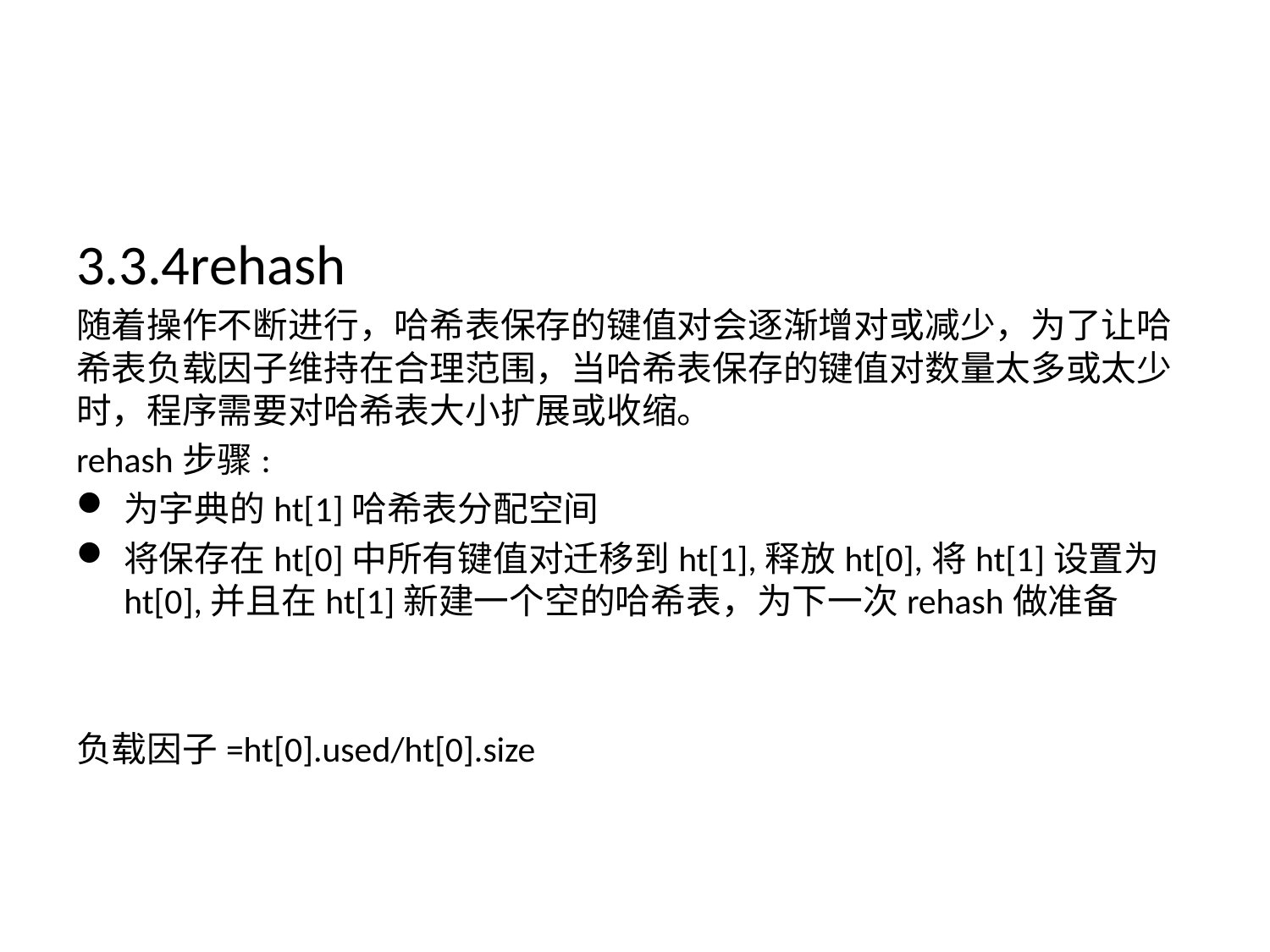

#
3.3.4rehash
随着操作不断进行，哈希表保存的键值对会逐渐增对或减少，为了让哈希表负载因子维持在合理范围，当哈希表保存的键值对数量太多或太少时，程序需要对哈希表大小扩展或收缩。
rehash步骤:
为字典的ht[1]哈希表分配空间
将保存在ht[0]中所有键值对迁移到ht[1],释放ht[0],将ht[1]设置为ht[0],并且在ht[1]新建一个空的哈希表，为下一次rehash做准备

负载因子=ht[0].used/ht[0].size